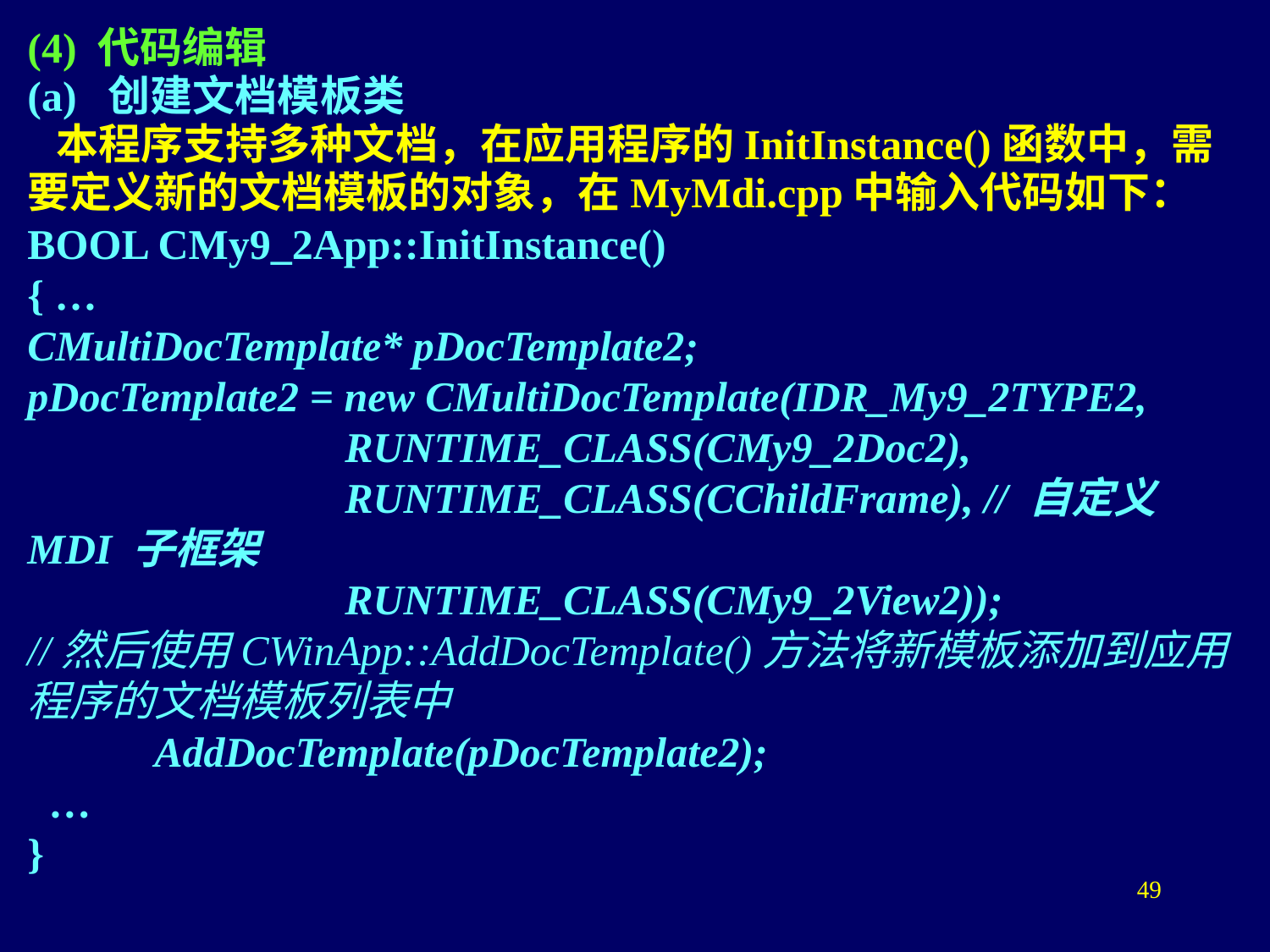

(4) 代码编辑
(a)  创建文档模板类
  本程序支持多种文档，在应用程序的InitInstance()函数中，需要定义新的文档模板的对象，在MyMdi.cpp中输入代码如下：
BOOL CMy9_2App::InitInstance()
{ …
CMultiDocTemplate* pDocTemplate2;
pDocTemplate2 = new CMultiDocTemplate(IDR_My9_2TYPE2,
		      RUNTIME_CLASS(CMy9_2Doc2),
		      RUNTIME_CLASS(CChildFrame), // 自定义 MDI 子框架
		      RUNTIME_CLASS(CMy9_2View2));
//然后使用CWinApp::AddDocTemplate()方法将新模板添加到应用程序的文档模板列表中
	AddDocTemplate(pDocTemplate2);
  …
}
49